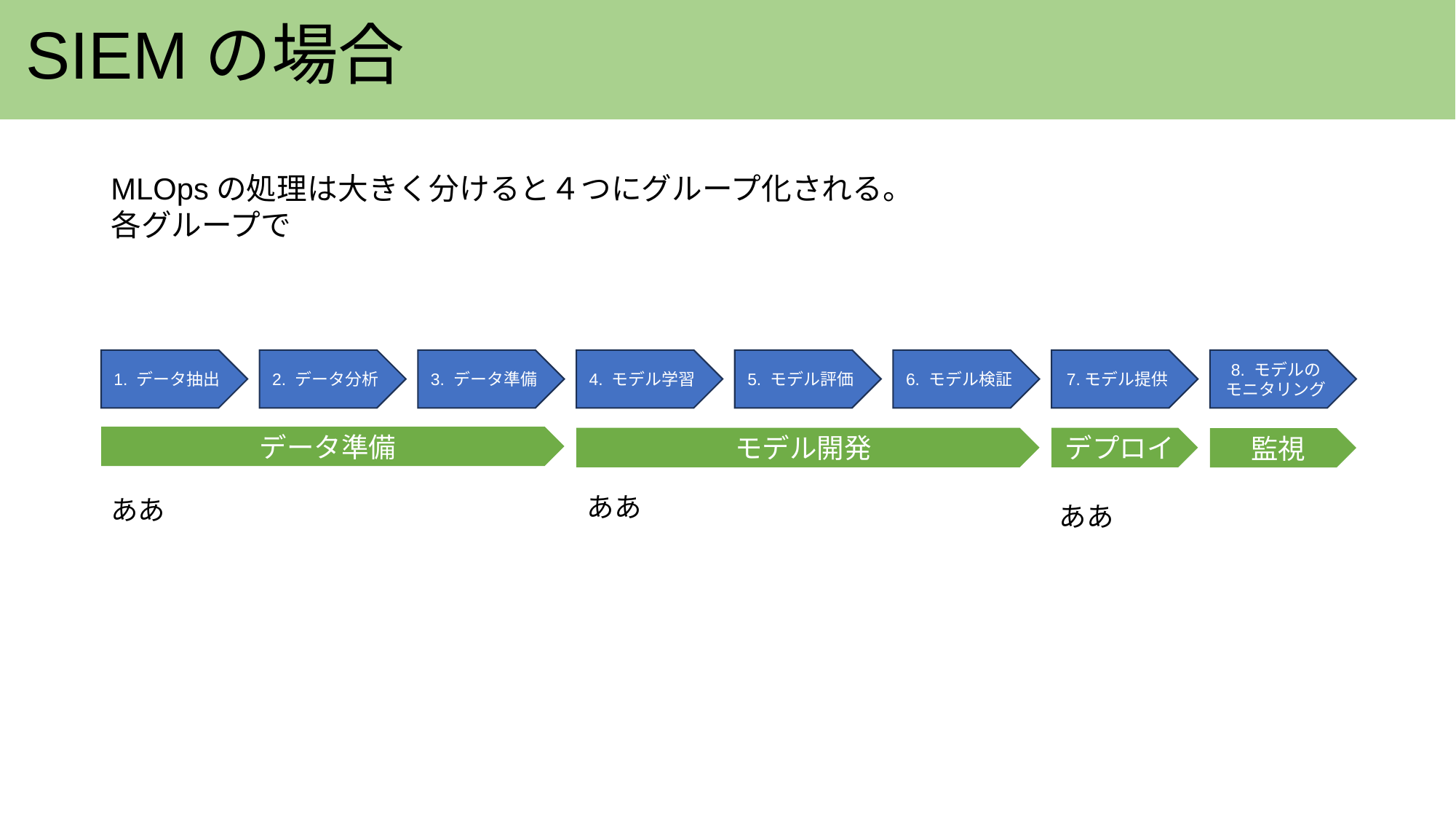

# SIEMの場合
MLOpsの処理は大きく分けると４つにグループ化される。
各グループで
1. データ抽出
2. データ分析
3. データ準備
4. モデル学習
5. モデル評価
6. モデル検証
7.モデル提供
8. モデルの
モニタリング
データ準備
モデル開発
デプロイ
監視
ああ
ああ
ああ